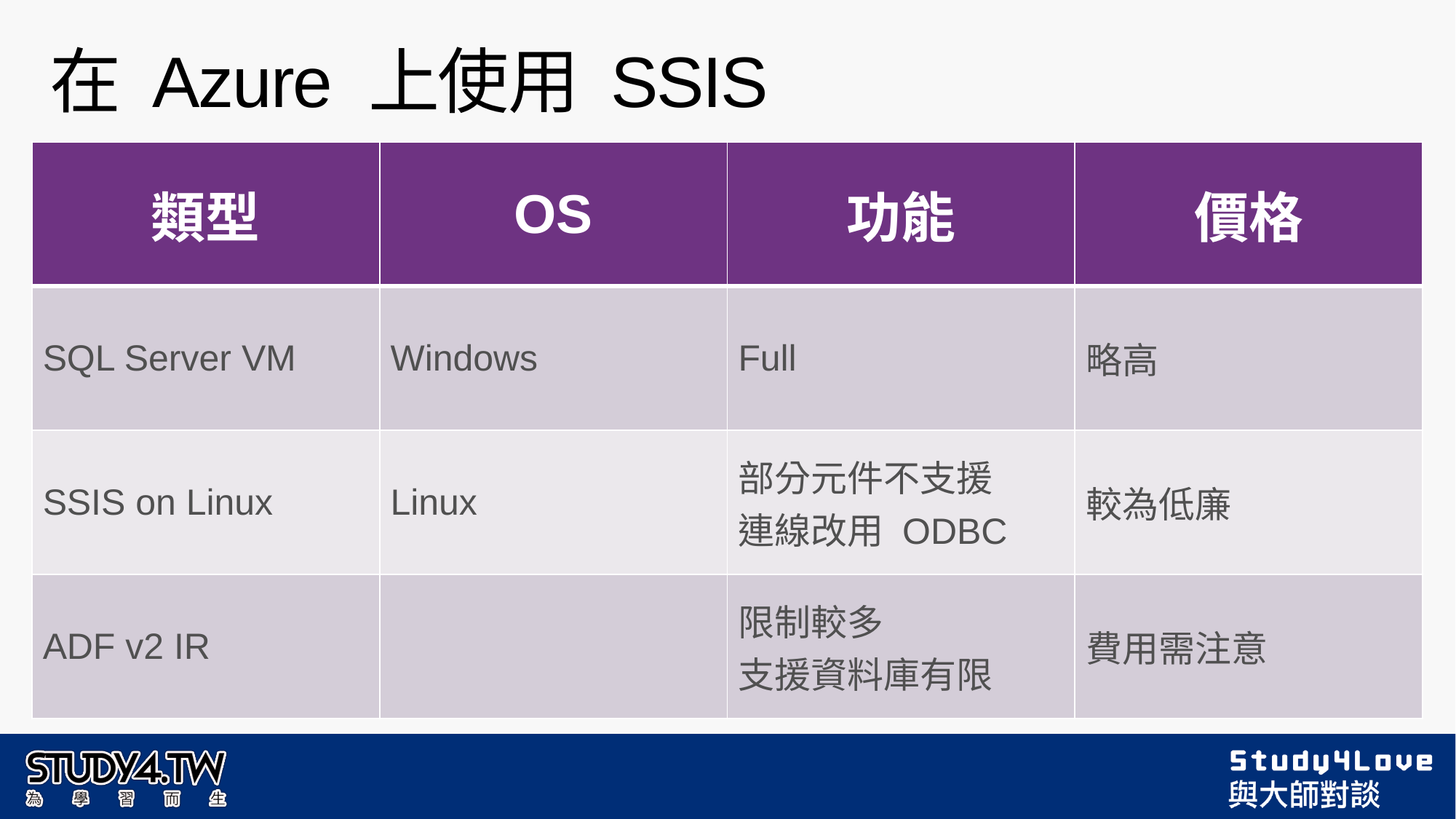

# 在 Azure 上使用 SSIS
| 類型 | OS | 功能 | 價格 |
| --- | --- | --- | --- |
| SQL Server VM | Windows | Full | 略高 |
| SSIS on Linux | Linux | 部分元件不支援 連線改用 ODBC | 較為低廉 |
| ADF v2 IR |  | 限制較多 支援資料庫有限 | 費用需注意 |